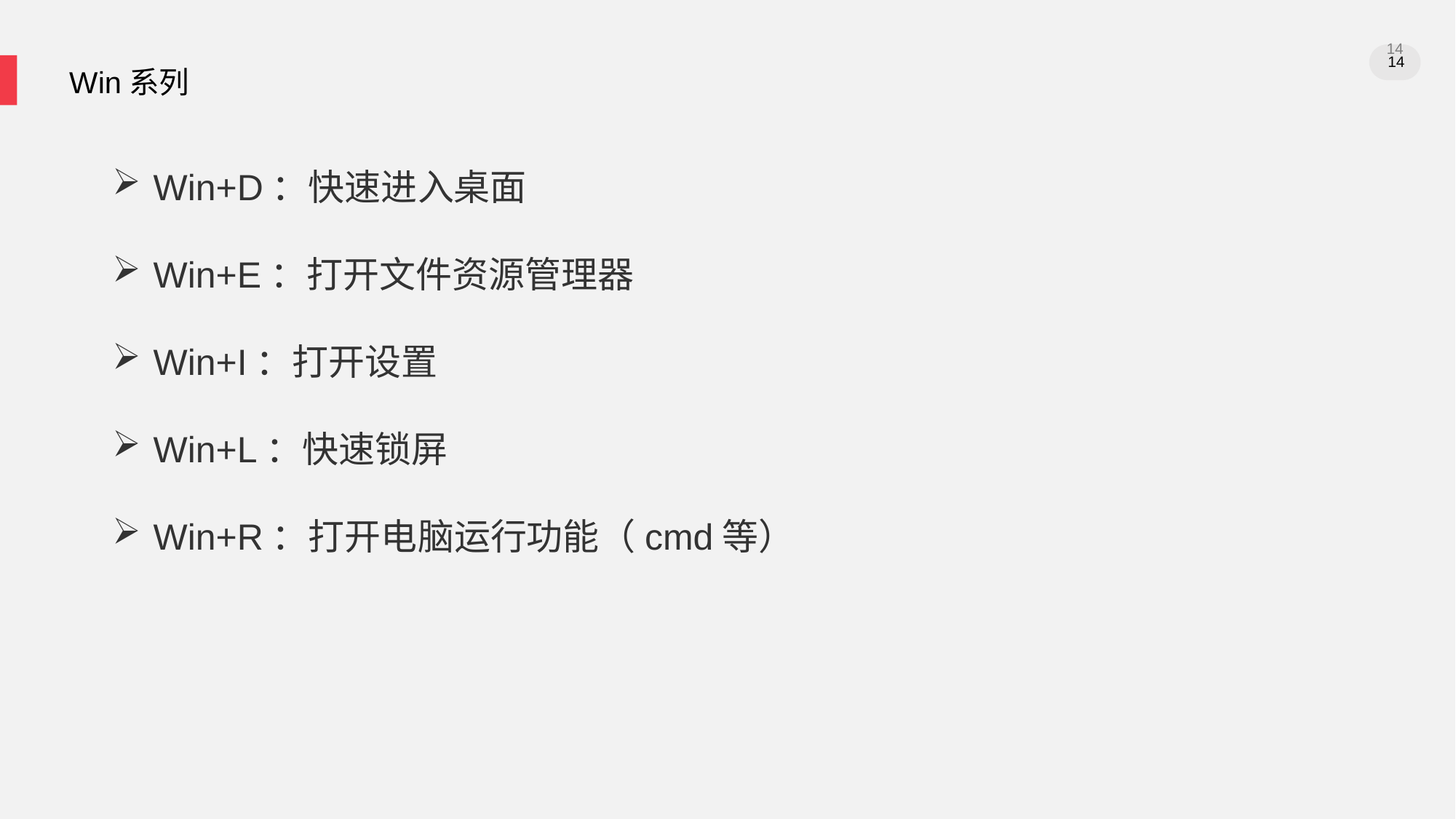

14
14
Win系列

Win+D：快速进入桌面

Win+E：打开文件资源管理器

Win+I：打开设置

Win+L：快速锁屏

Win+R：打开电脑运行功能（cmd等）